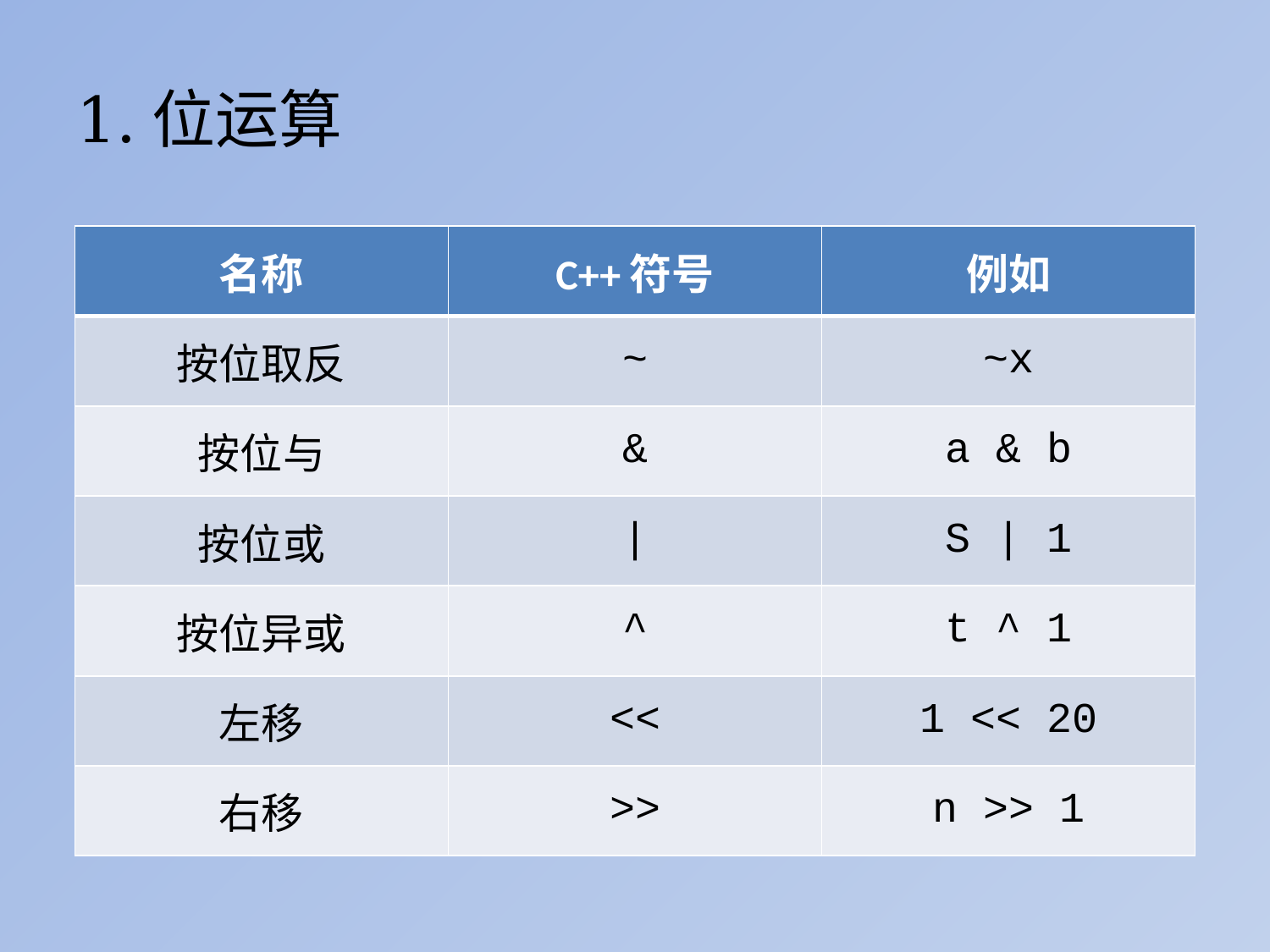

# 1.位运算
| 名称 | C++符号 | 例如 |
| --- | --- | --- |
| 按位取反 | ~ | ~x |
| 按位与 | & | a & b |
| 按位或 | | | S | 1 |
| 按位异或 | ^ | t ^ 1 |
| 左移 | << | 1 << 20 |
| 右移 | >> | n >> 1 |